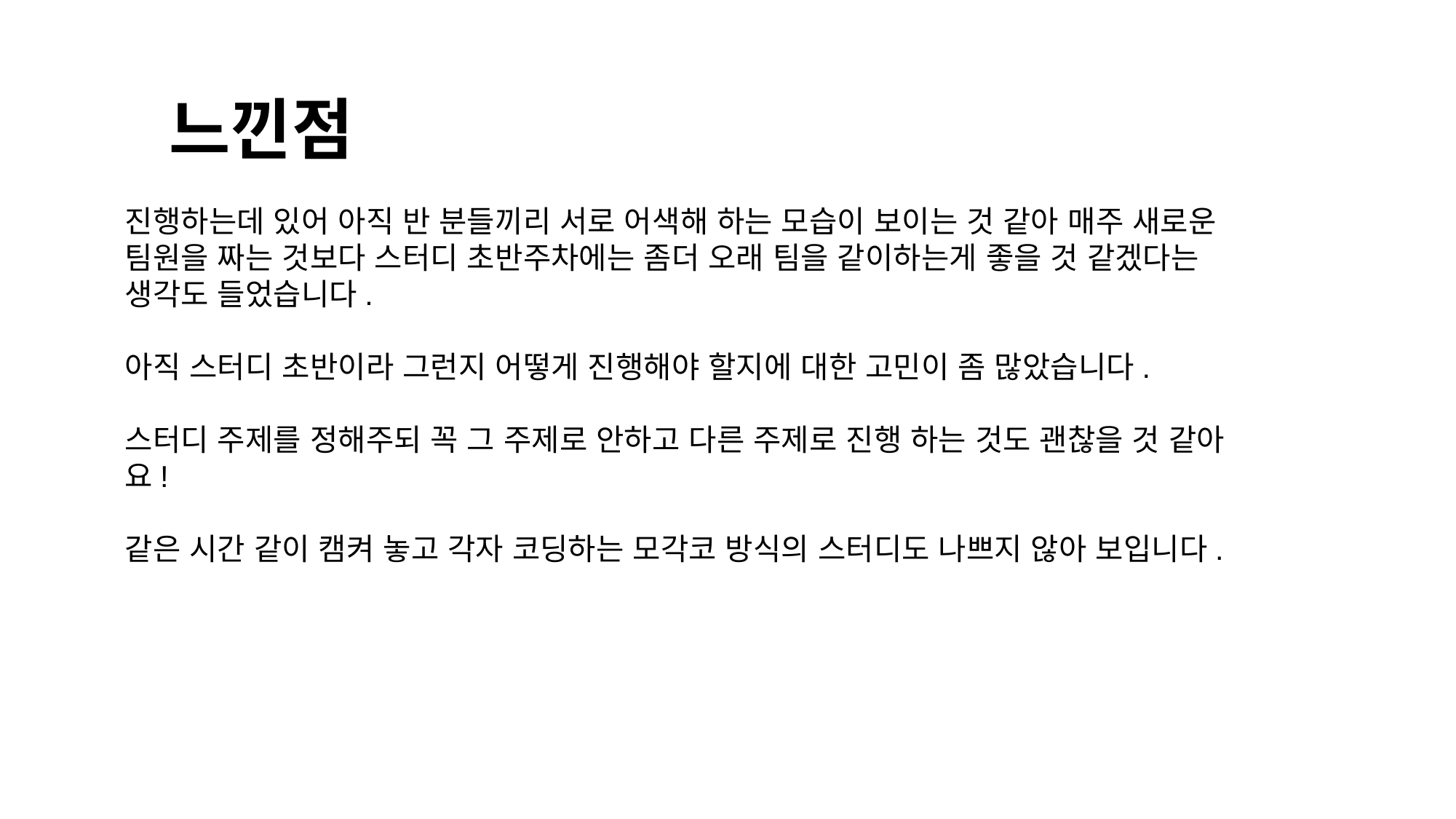

느낀점
진행하는데 있어 아직 반 분들끼리 서로 어색해 하는 모습이 보이는 것 같아 매주 새로운 팀원을 짜는 것보다 스터디 초반주차에는 좀더 오래 팀을 같이하는게 좋을 것 같겠다는 생각도 들었습니다.

아직 스터디 초반이라 그런지 어떻게 진행해야 할지에 대한 고민이 좀 많았습니다.

스터디 주제를 정해주되 꼭 그 주제로 안하고 다른 주제로 진행 하는 것도 괜찮을 것 같아요!

같은 시간 같이 캠켜 놓고 각자 코딩하는 모각코 방식의 스터디도 나쁘지 않아 보입니다.